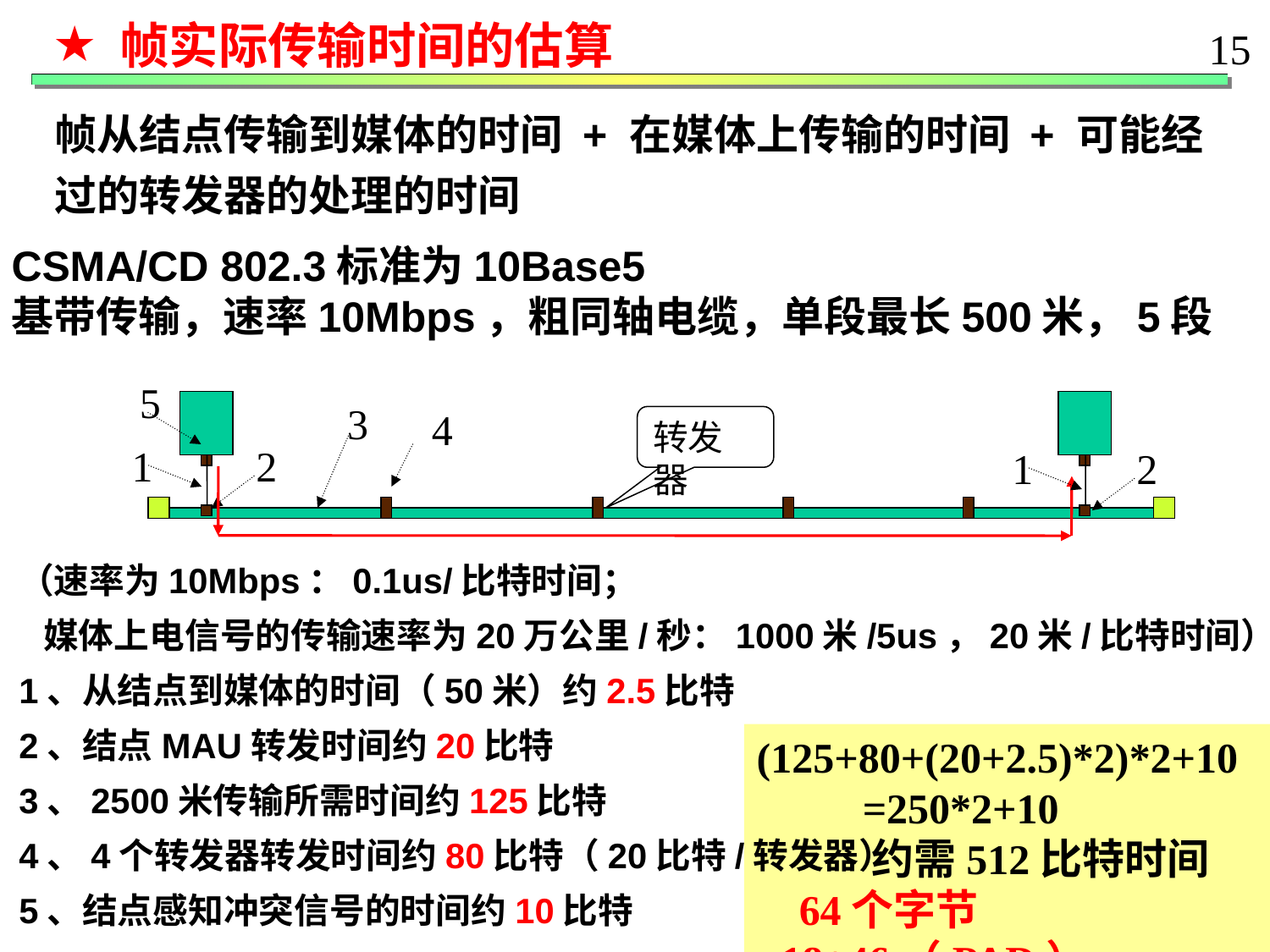

帧实际传输时间的估算
15

帧从结点传输到媒体的时间 + 在媒体上传输的时间 + 可能经过的转发器的处理的时间
CSMA/CD 802.3标准为10Base5
基带传输，速率10Mbps，粗同轴电缆，单段最长500米，5段
5

3

4
转发器

1
2

1
2

（速率为10Mbps：0.1us/比特时间；
  媒体上电信号的传输速率为20万公里/秒：1000米/5us，20米/比特时间）
1、从结点到媒体的时间（50米）约2.5比特
2、结点MAU转发时间约20比特
3、2500米传输所需时间约125比特
4、4个转发器转发时间约80比特（20比特/转发器）
5、结点感知冲突信号的时间约10比特
(125+80+(20+2.5)*2)*2+10
          =250*2+10
           约需512比特时间
    64个字节=18+46（PAD）